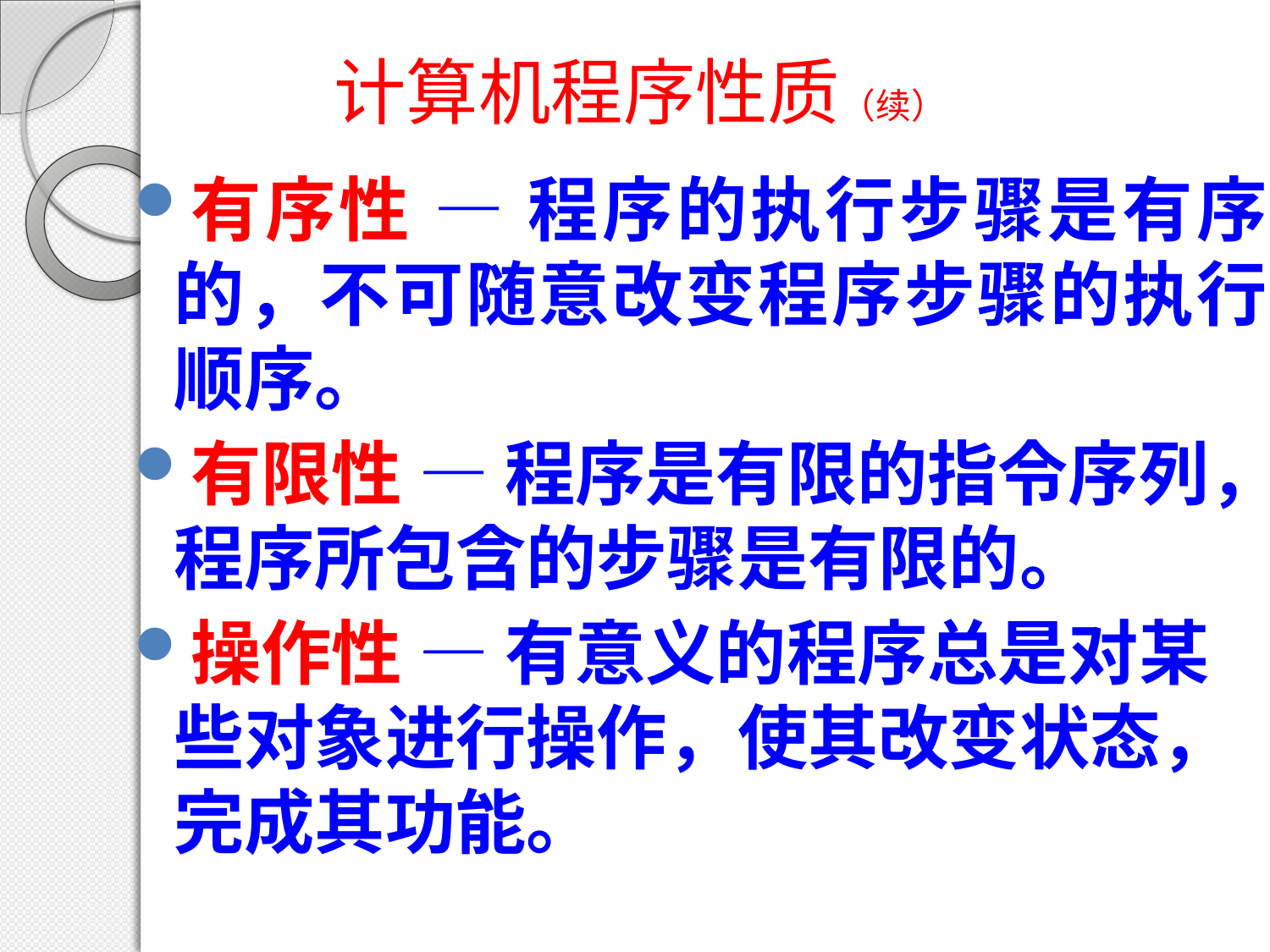

# 计算机程序性质（续）
有序性 — 程序的执行步骤是有序的，不可随意改变程序步骤的执行顺序。
有限性 — 程序是有限的指令序列，程序所包含的步骤是有限的。
操作性 — 有意义的程序总是对某些对象进行操作，使其改变状态，完成其功能。
6